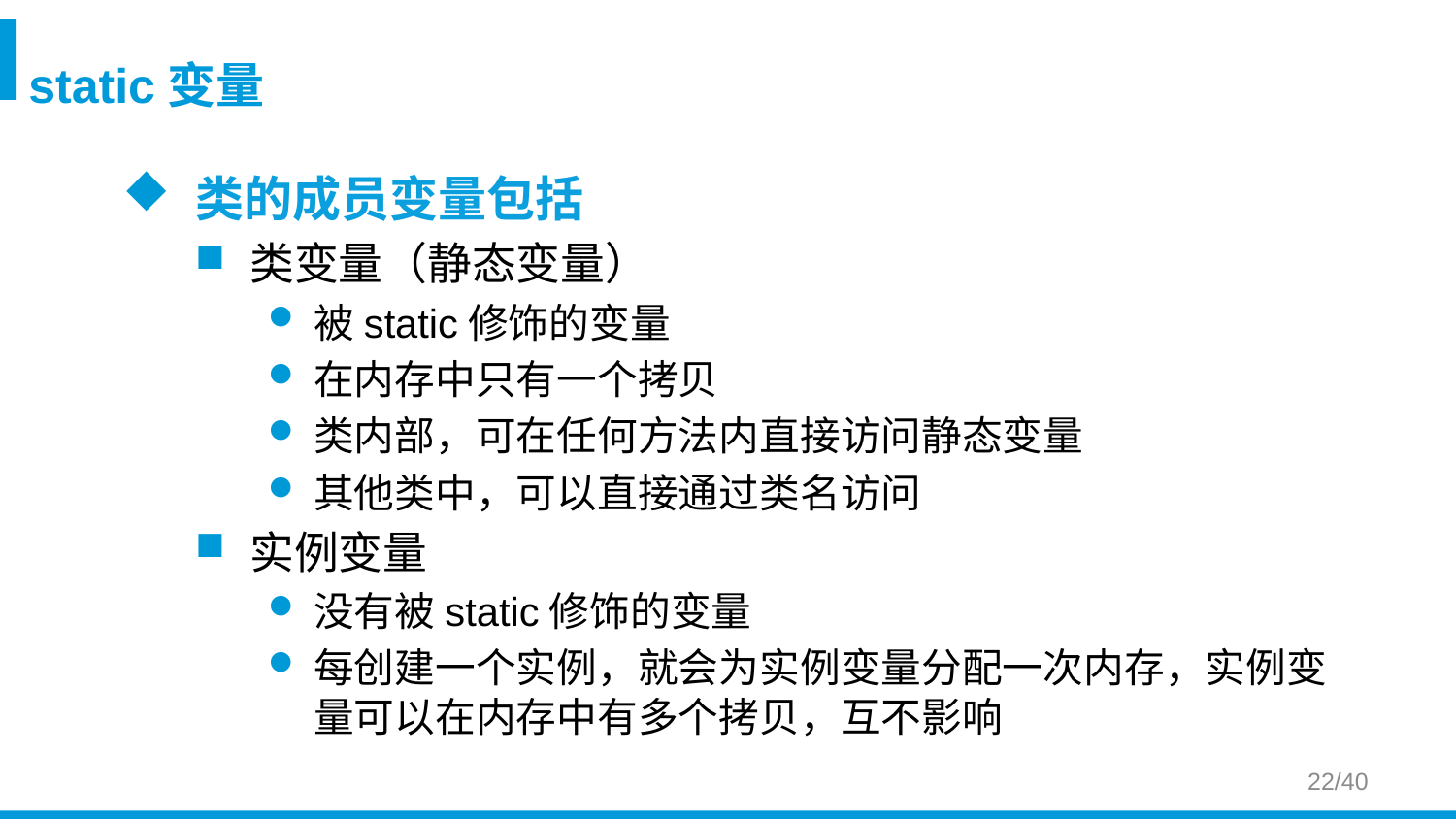

static变量
类的成员变量包括
类变量（静态变量）
被static修饰的变量
在内存中只有一个拷贝
类内部，可在任何方法内直接访问静态变量
其他类中，可以直接通过类名访问
实例变量
没有被static修饰的变量
每创建一个实例，就会为实例变量分配一次内存，实例变量可以在内存中有多个拷贝，互不影响
22/40